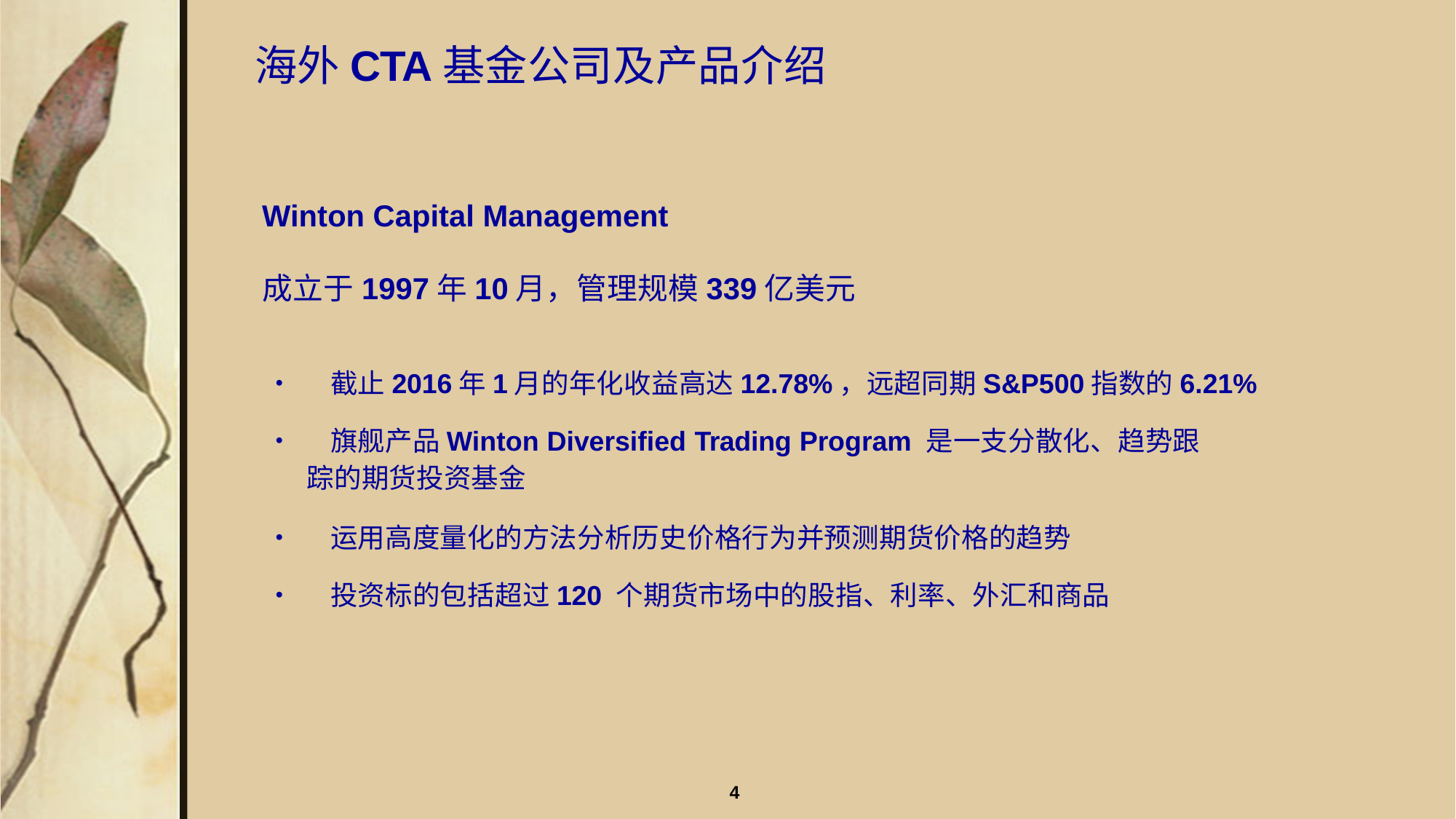

海外CTA基金公司及产品介绍
Winton Capital Management
成立于1997年10月，管理规模339亿美元
• 截止2016年1月的年化收益高达12.78%，远超同期S&P500指数的6.21%
• 旗舰产品Winton Diversified Trading Program 是一支分散化、趋势跟
踪的期货投资基金
• 运用高度量化的方法分析历史价格行为并预测期货价格的趋势
• 投资标的包括超过120 个期货市场中的股指、利率、外汇和商品
4